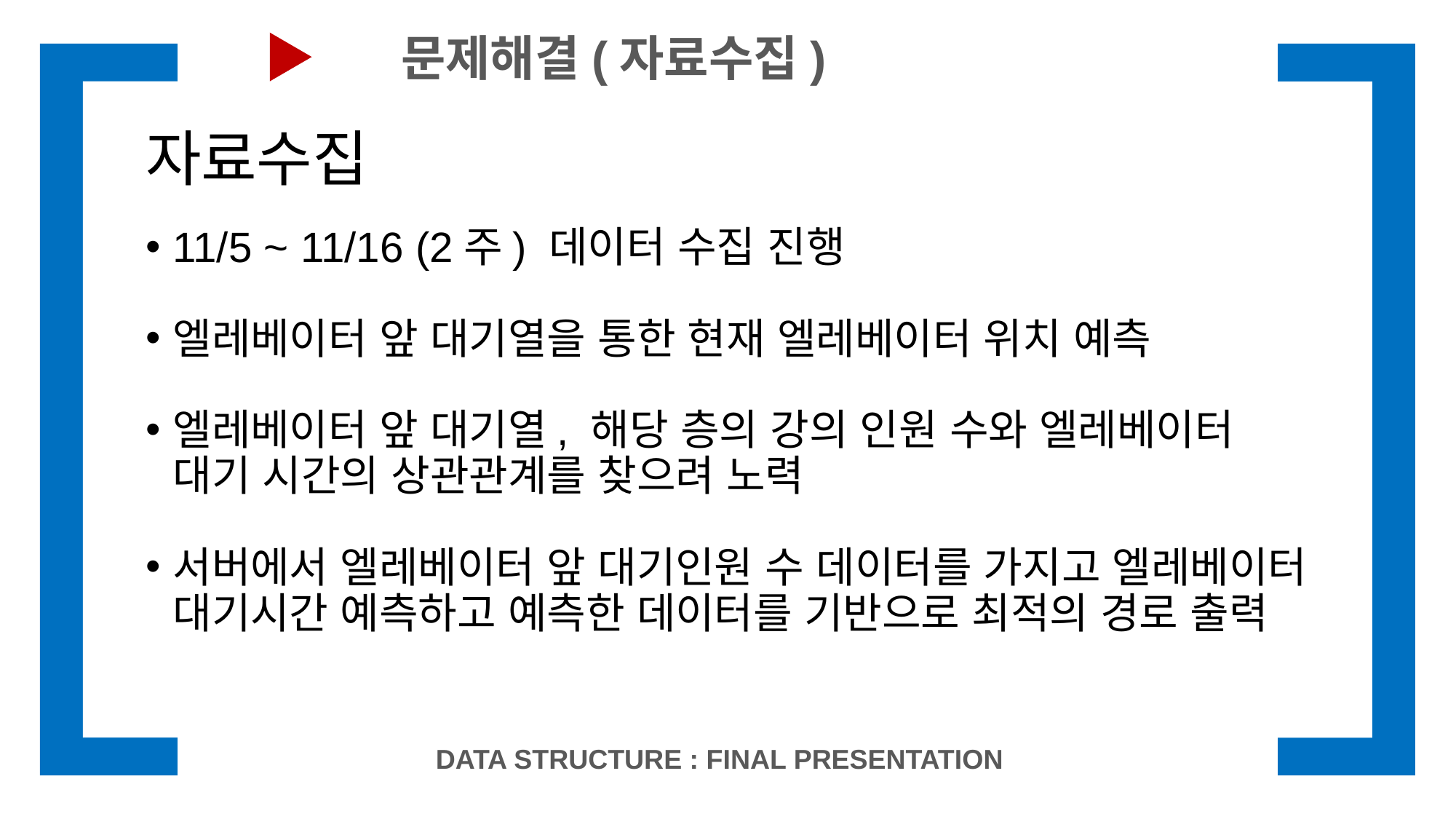

문제해결(자료수집)
# 자료수집
11/5 ~ 11/16 (2주) 데이터 수집 진행

엘레베이터 앞 대기열을 통한 현재 엘레베이터 위치 예측

엘레베이터 앞 대기열, 해당 층의 강의 인원 수와 엘레베이터 대기 시간의 상관관계를 찾으려 노력

서버에서 엘레베이터 앞 대기인원 수 데이터를 가지고 엘레베이터 대기시간 예측하고 예측한 데이터를 기반으로 최적의 경로 출력